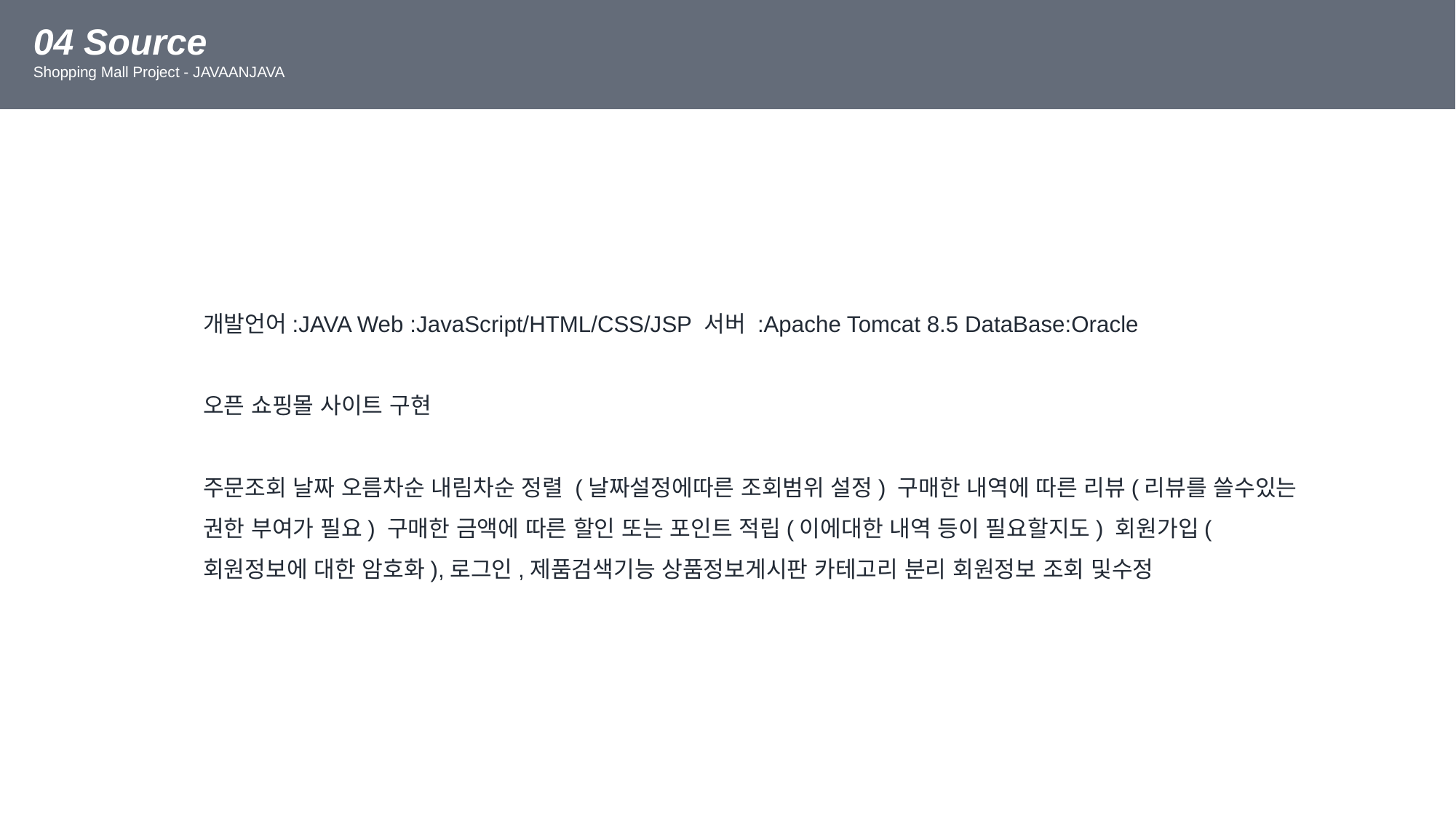

04 Source
Shopping Mall Project - JAVAANJAVA
개발언어:JAVA Web :JavaScript/HTML/CSS/JSP 서버 :Apache Tomcat 8.5 DataBase:Oracle

오픈 쇼핑몰 사이트 구현

주문조회 날짜 오름차순 내림차순 정렬 (날짜설정에따른 조회범위 설정) 구매한 내역에 따른 리뷰(리뷰를 쓸수있는 권한 부여가 필요) 구매한 금액에 따른 할인 또는 포인트 적립(이에대한 내역 등이 필요할지도) 회원가입(회원정보에 대한 암호화),로그인,제품검색기능 상품정보게시판 카테고리 분리 회원정보 조회 및수정